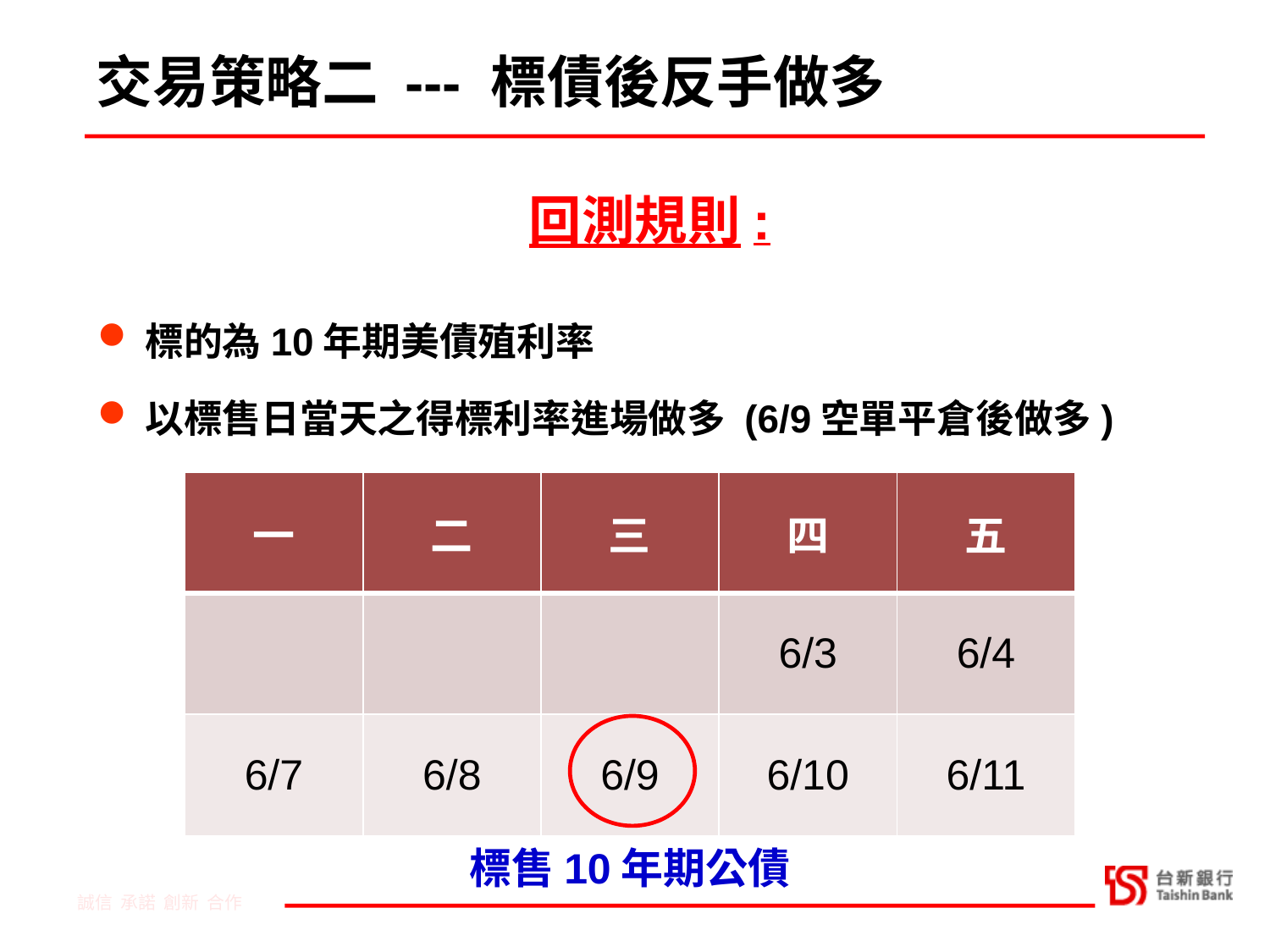

# 交易策略二 --- 標債後反手做多

回測規則:

標的為10年期美債殖利率
以標售日當天之得標利率進場做多 (6/9空單平倉後做多)

| 一 | 二 | 三 | 四 | 五 |
| --- | --- | --- | --- | --- |
|  |  |  | 6/3 | 6/4 |
| 6/7 | 6/8 | 6/9 | 6/10 | 6/11 |

標售10年期公債
27